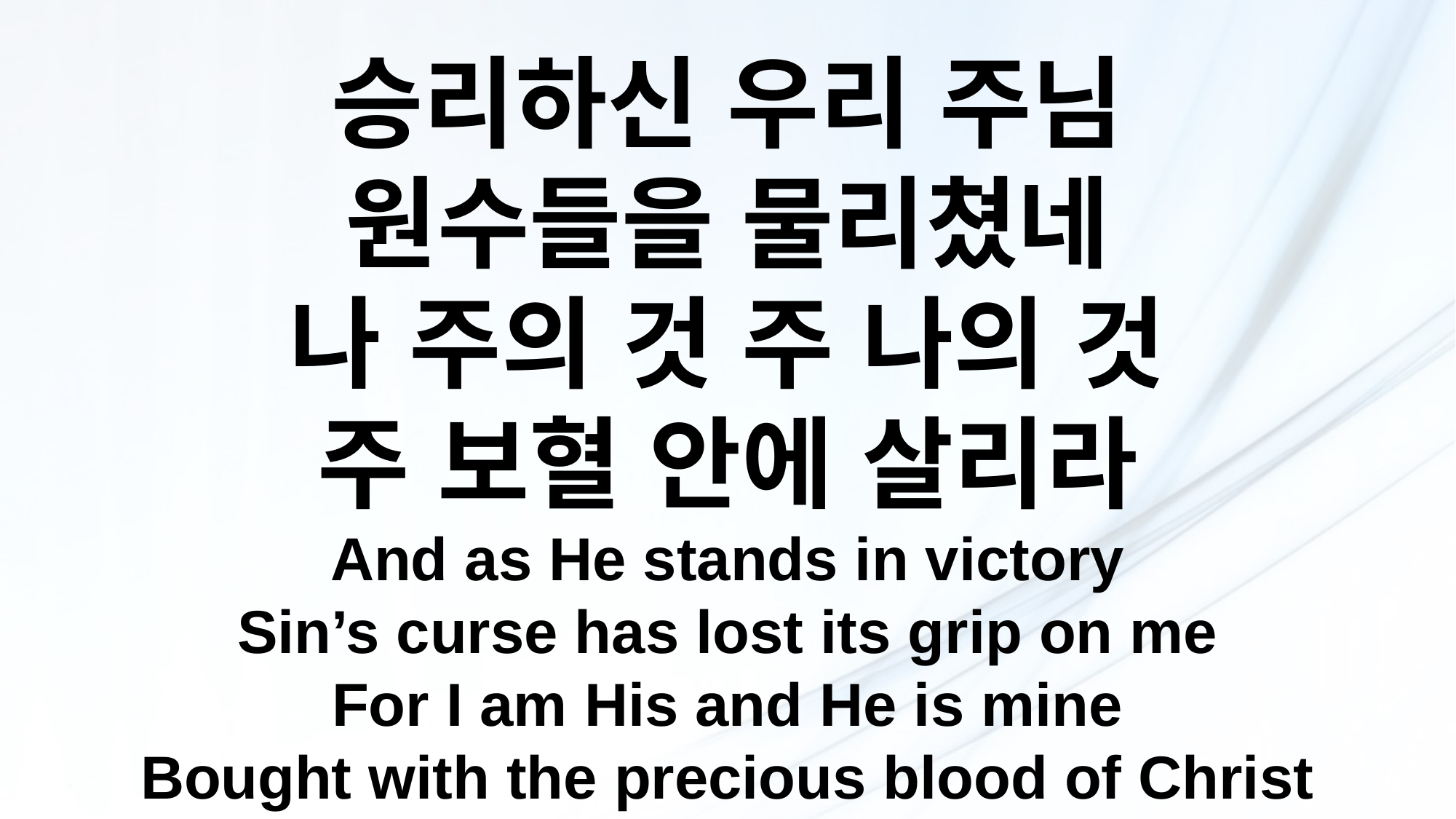

승리하신 우리 주님
원수들을 물리쳤네
나 주의 것 주 나의 것
주 보혈 안에 살리라
And as He stands in victory
Sin’s curse has lost its grip on me
For I am His and He is mine
Bought with the precious blood of Christ